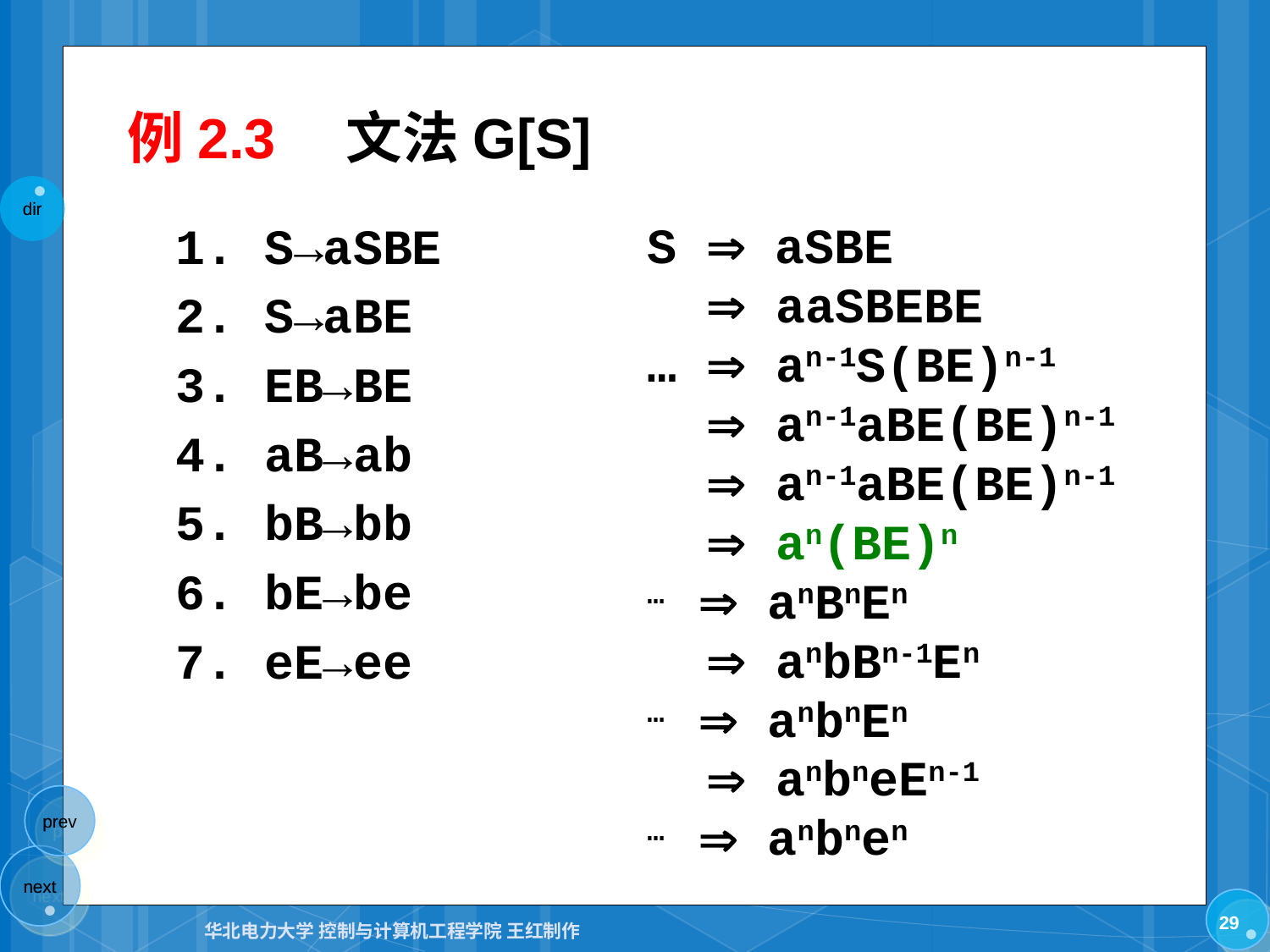

# 例2.3　文法G[S]
S ⇒ aSBE
  ⇒ aaSBEBE
… ⇒ an-1S(BE)n-1
  ⇒ an-1aBE(BE)n-1
  ⇒ an-1aBE(BE)n-1
  ⇒ an(BE)n
…  ⇒ anBnEn
  ⇒ anbBn-1En
…  ⇒ anbnEn
  ⇒ anbneEn-1
…  ⇒ anbnen
	1. S→aSBE
	2. S→aBE
	3. EB→BE
	4. aB→ab
	5. bB→bb
	6. bE→be
	7. eE→ee
29
华北电力大学 控制与计算机工程学院 王红制作